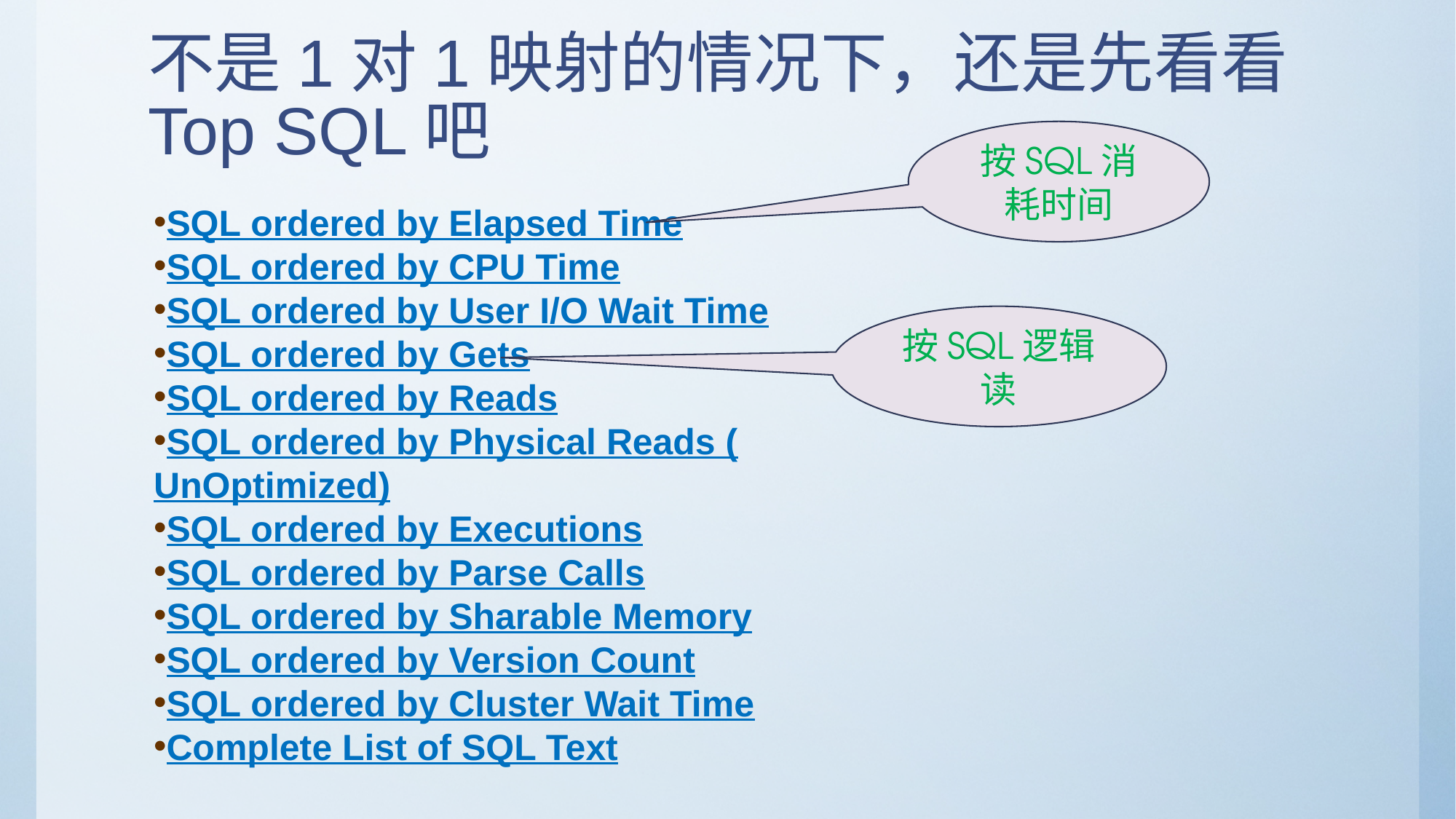

# 不是1对1映射的情况下，还是先看看Top SQL吧
按SQL消耗时间
SQL ordered by Elapsed Time
SQL ordered by CPU Time
SQL ordered by User I/O Wait Time
SQL ordered by Gets
SQL ordered by Reads
SQL ordered by Physical Reads (UnOptimized)
SQL ordered by Executions
SQL ordered by Parse Calls
SQL ordered by Sharable Memory
SQL ordered by Version Count
SQL ordered by Cluster Wait Time
Complete List of SQL Text
按SQL逻辑读